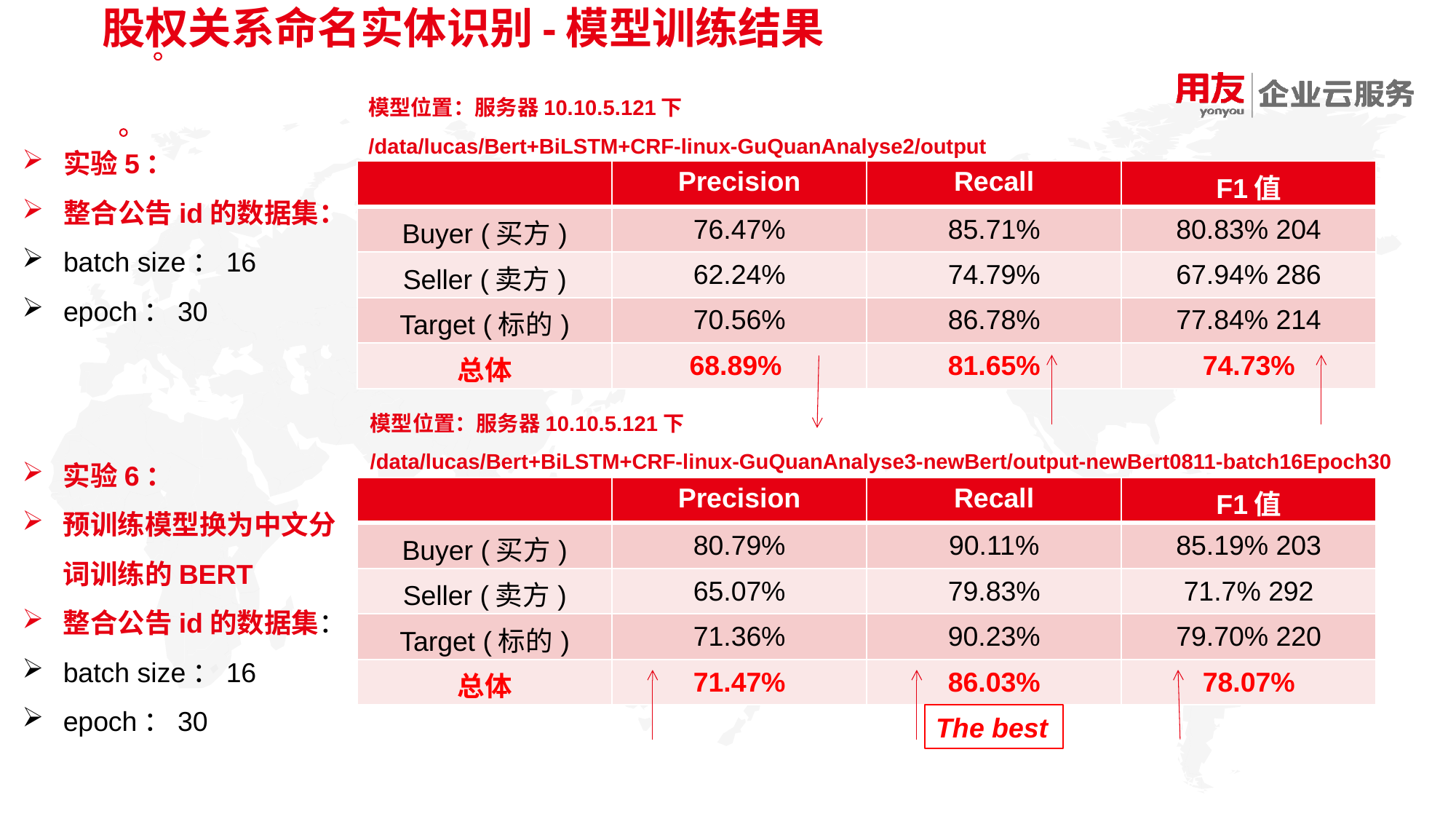

股权关系命名实体识别-模型训练结果

实验5：
整合公告id的数据集：
batch size：16
epoch：30

模型位置：服务器10.10.5.121下
/data/lucas/Bert+BiLSTM+CRF-linux-GuQuanAnalyse2/output
|  | Precision | Recall | F1值 |
| --- | --- | --- | --- |
| Buyer (买方) | 76.47% | 85.71% | 80.83% 204 |
| Seller (卖方) | 62.24% | 74.79% | 67.94% 286 |
| Target (标的) | 70.56% | 86.78% | 77.84% 214 |
| 总体 | 68.89% | 81.65% | 74.73% |

实验6：
预训练模型换为中文分词训练的BERT
整合公告id的数据集：
batch size：16
epoch：30

模型位置：服务器10.10.5.121下
/data/lucas/Bert+BiLSTM+CRF-linux-GuQuanAnalyse3-newBert/output-newBert0811-batch16Epoch30
|  | Precision | Recall | F1值 |
| --- | --- | --- | --- |
| Buyer (买方) | 80.79% | 90.11% | 85.19% 203 |
| Seller (卖方) | 65.07% | 79.83% | 71.7% 292 |
| Target (标的) | 71.36% | 90.23% | 79.70% 220 |
| 总体 | 71.47% | 86.03% | 78.07% |
The best